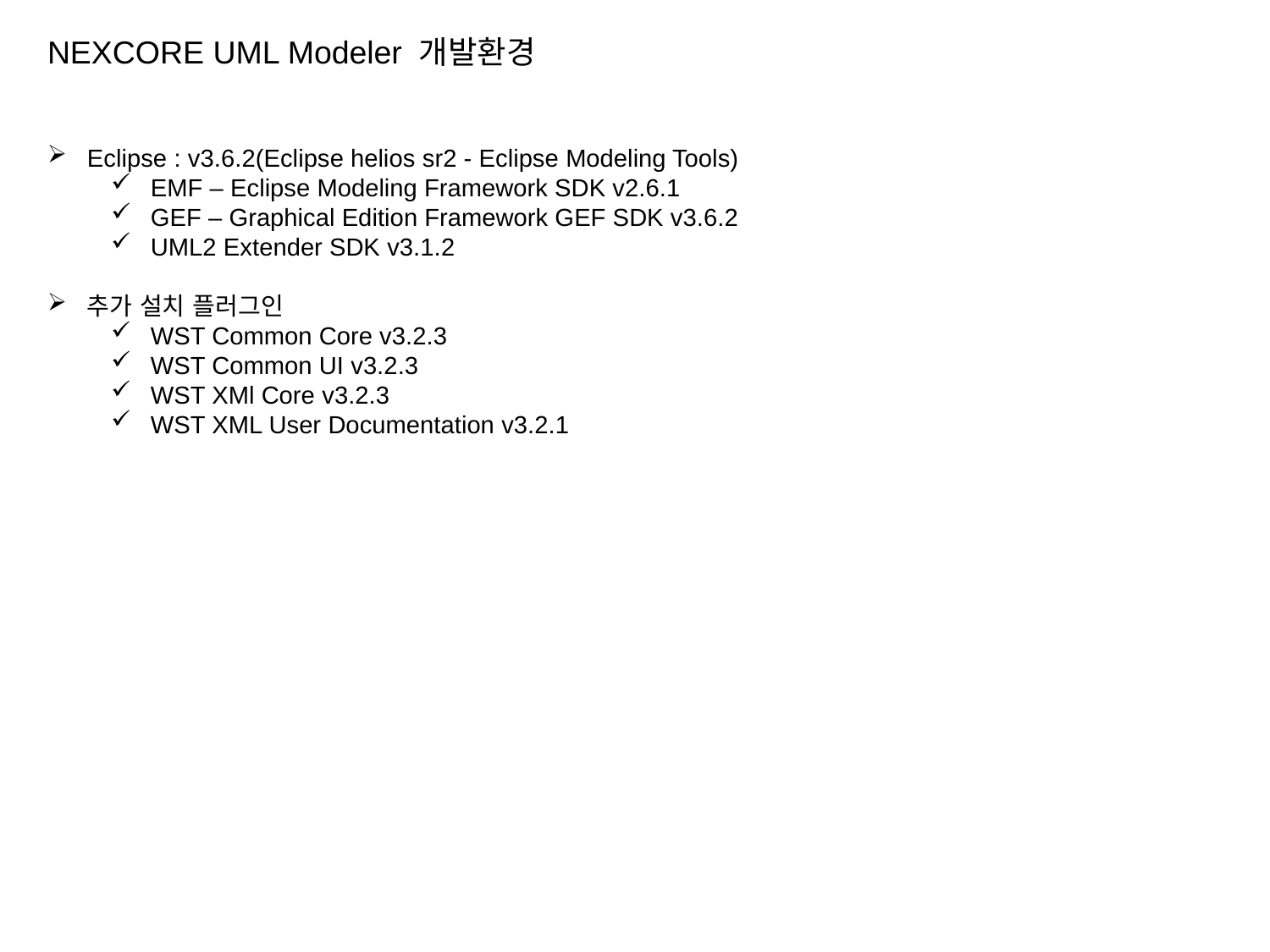

NEXCORE UML Modeler 개발환경
Eclipse : v3.6.2(Eclipse helios sr2 - Eclipse Modeling Tools)
EMF – Eclipse Modeling Framework SDK v2.6.1
GEF – Graphical Edition Framework GEF SDK v3.6.2
UML2 Extender SDK v3.1.2

추가 설치 플러그인
WST Common Core v3.2.3
WST Common UI v3.2.3
WST XMl Core v3.2.3
WST XML User Documentation v3.2.1